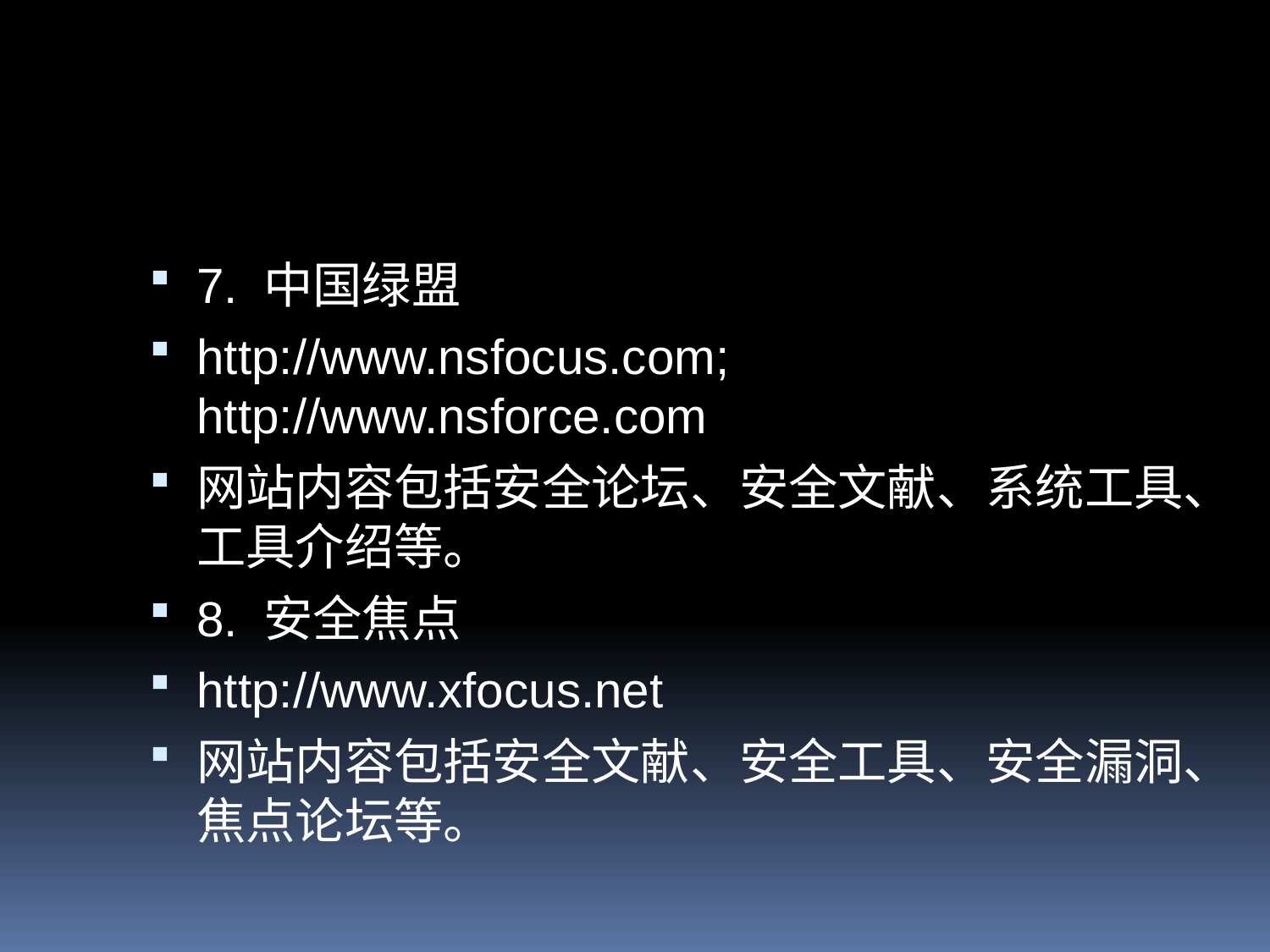

#
7. 中国绿盟
http://www.nsfocus.com; http://www.nsforce.com
网站内容包括安全论坛、安全文献、系统工具、工具介绍等。
8. 安全焦点
http://www.xfocus.net
网站内容包括安全文献、安全工具、安全漏洞、焦点论坛等。